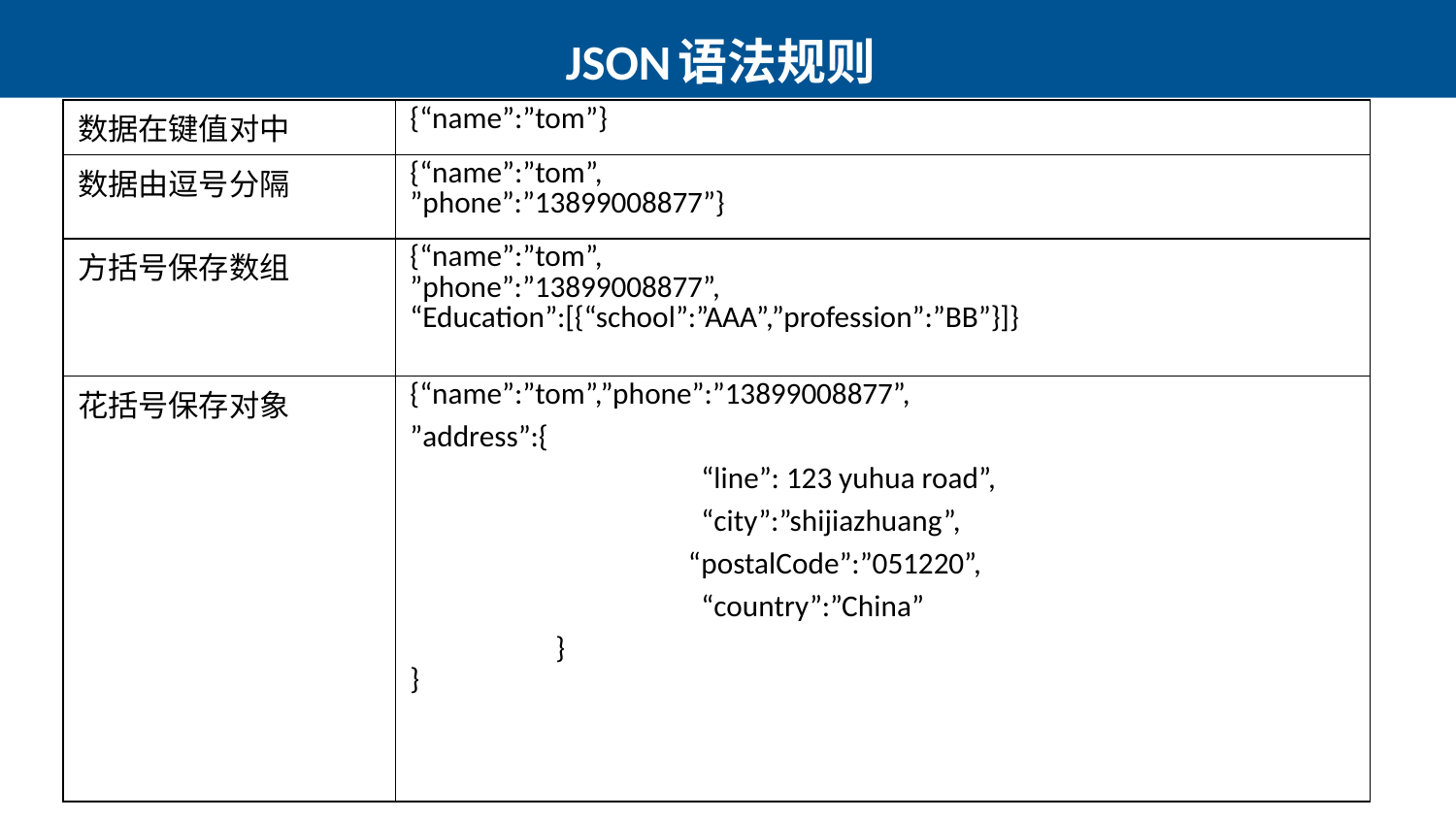

# JSON语法规则
| 数据在键值对中 | {“name”:”tom”} |
| --- | --- |
| 数据由逗号分隔 | {“name”:”tom”, ”phone”:”13899008877”} |
| 方括号保存数组 | {“name”:”tom”, ”phone”:”13899008877”, “Education”:[{“school”:”AAA”,”profession”:”BB”}]} |
| 花括号保存对象 | {“name”:”tom”,”phone”:”13899008877”, ”address”:{ “line”: 123 yuhua road”, “city”:”shijiazhuang”, “postalCode”:”051220”, “country”:”China” } } |